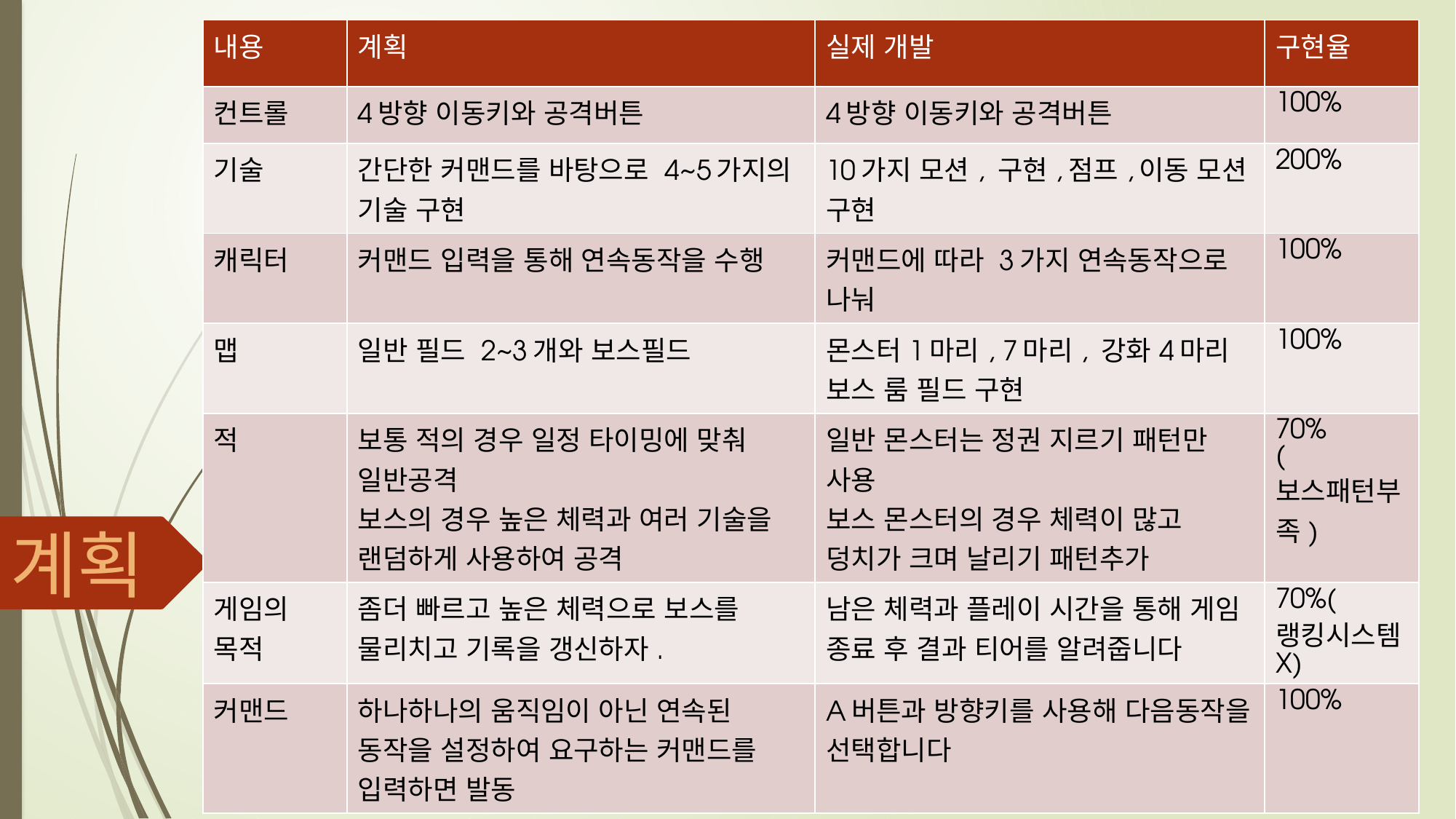

| 내용 | 계획 | 실제 개발 | 구현율 |
| --- | --- | --- | --- |
| 컨트롤 | 4방향 이동키와 공격버튼 | 4방향 이동키와 공격버튼 | 100% |
| 기술 | 간단한 커맨드를 바탕으로 4~5가지의 기술 구현 | 10가지 모션, 구현,점프,이동 모션 구현 | 200% |
| 캐릭터 | 커맨드 입력을 통해 연속동작을 수행 | 커맨드에 따라 3가지 연속동작으로 나눠 | 100% |
| 맵 | 일반 필드 2~3개와 보스필드 | 몬스터1마리, 7마리, 강화4마리 보스 룸 필드 구현 | 100% |
| 적 | 보통 적의 경우 일정 타이밍에 맞춰 일반공격 보스의 경우 높은 체력과 여러 기술을 랜덤하게 사용하여 공격 | 일반 몬스터는 정권 지르기 패턴만 사용 보스 몬스터의 경우 체력이 많고 덩치가 크며 날리기 패턴추가 | 70% (보스패턴부족) |
| 게임의 목적 | 좀더 빠르고 높은 체력으로 보스를 물리치고 기록을 갱신하자. | 남은 체력과 플레이 시간을 통해 게임 종료 후 결과 티어를 알려줍니다 | 70%(랭킹시스템 X) |
| 커맨드 | 하나하나의 움직임이 아닌 연속된 동작을 설정하여 요구하는 커맨드를 입력하면 발동 | A버튼과 방향키를 사용해 다음동작을 선택합니다 | 100% |
#
계획